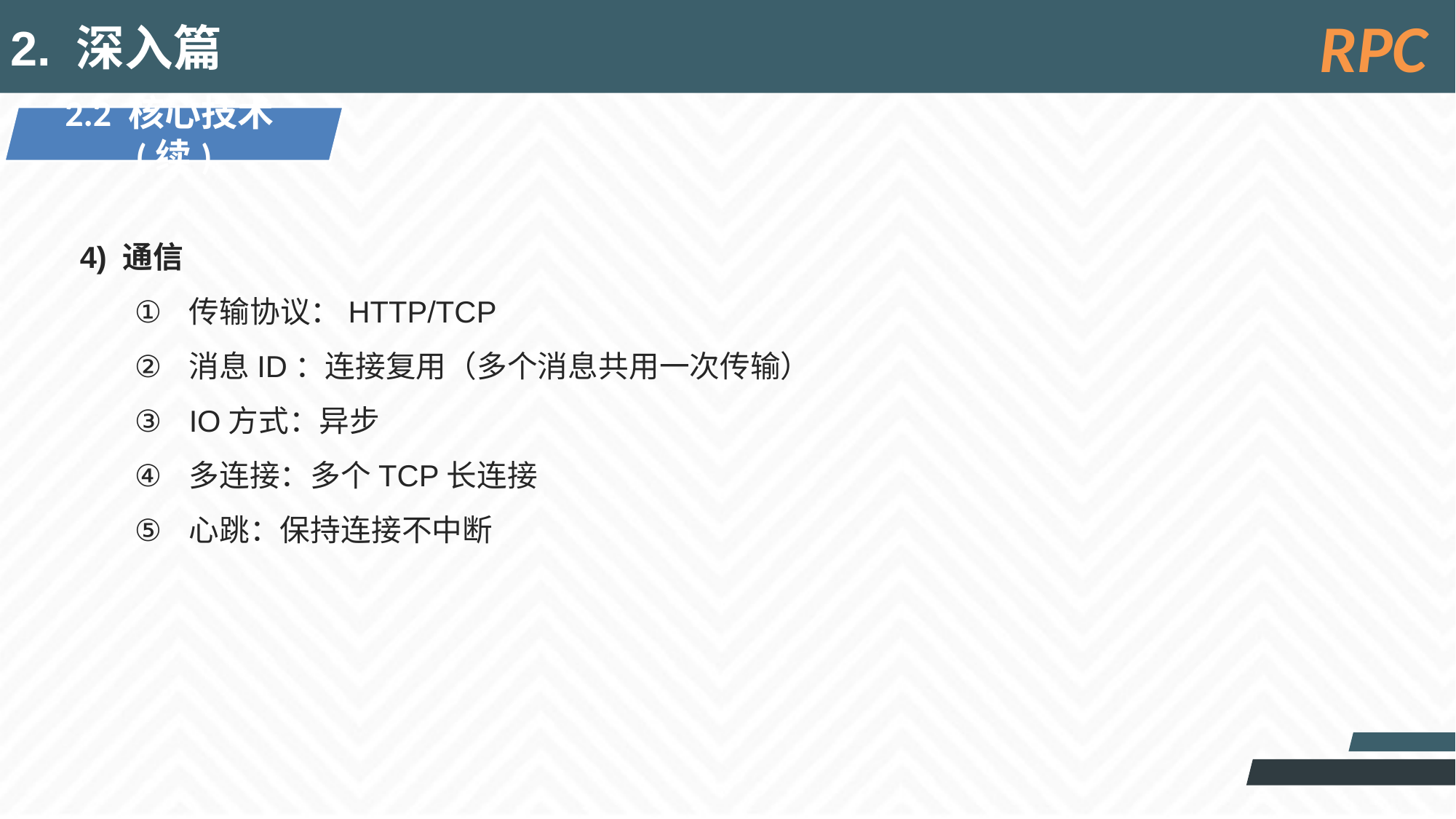

2. 深入篇
RPC
2.2 核心技术(续)
4) 通信
传输协议：HTTP/TCP
消息ID：连接复用（多个消息共用一次传输）
IO方式：异步
多连接：多个TCP长连接
心跳：保持连接不中断